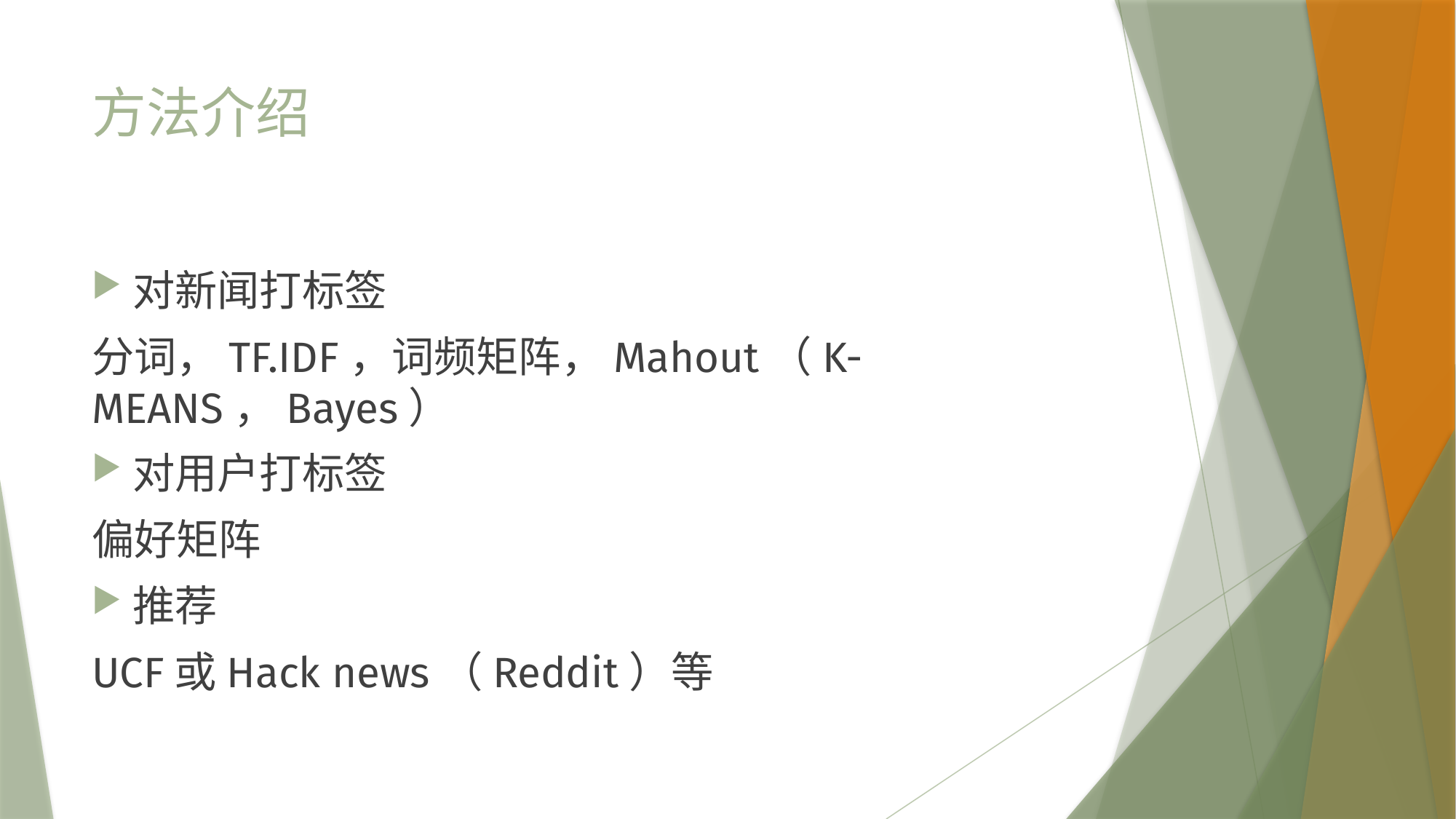

# 方法介绍
对新闻打标签
分词，TF.IDF，词频矩阵，Mahout（K-MEANS，Bayes）
对用户打标签
偏好矩阵
推荐
UCF或Hack news（Reddit）等